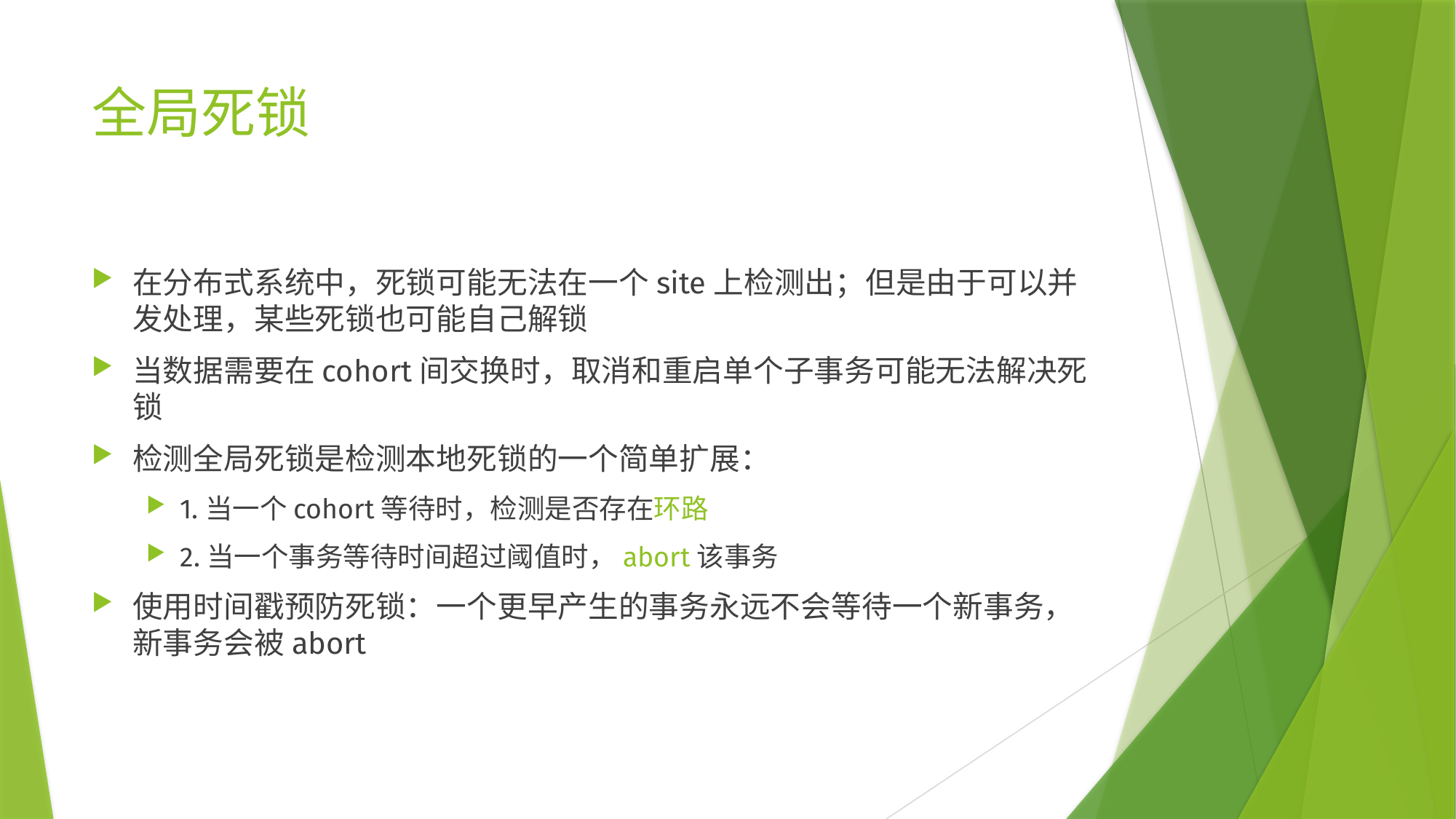

# 全局死锁
在分布式系统中，死锁可能无法在一个site上检测出；但是由于可以并发处理，某些死锁也可能自己解锁
当数据需要在cohort间交换时，取消和重启单个子事务可能无法解决死锁
检测全局死锁是检测本地死锁的一个简单扩展：
1.当一个cohort等待时，检测是否存在环路
2.当一个事务等待时间超过阈值时，abort该事务
使用时间戳预防死锁：一个更早产生的事务永远不会等待一个新事务，新事务会被abort